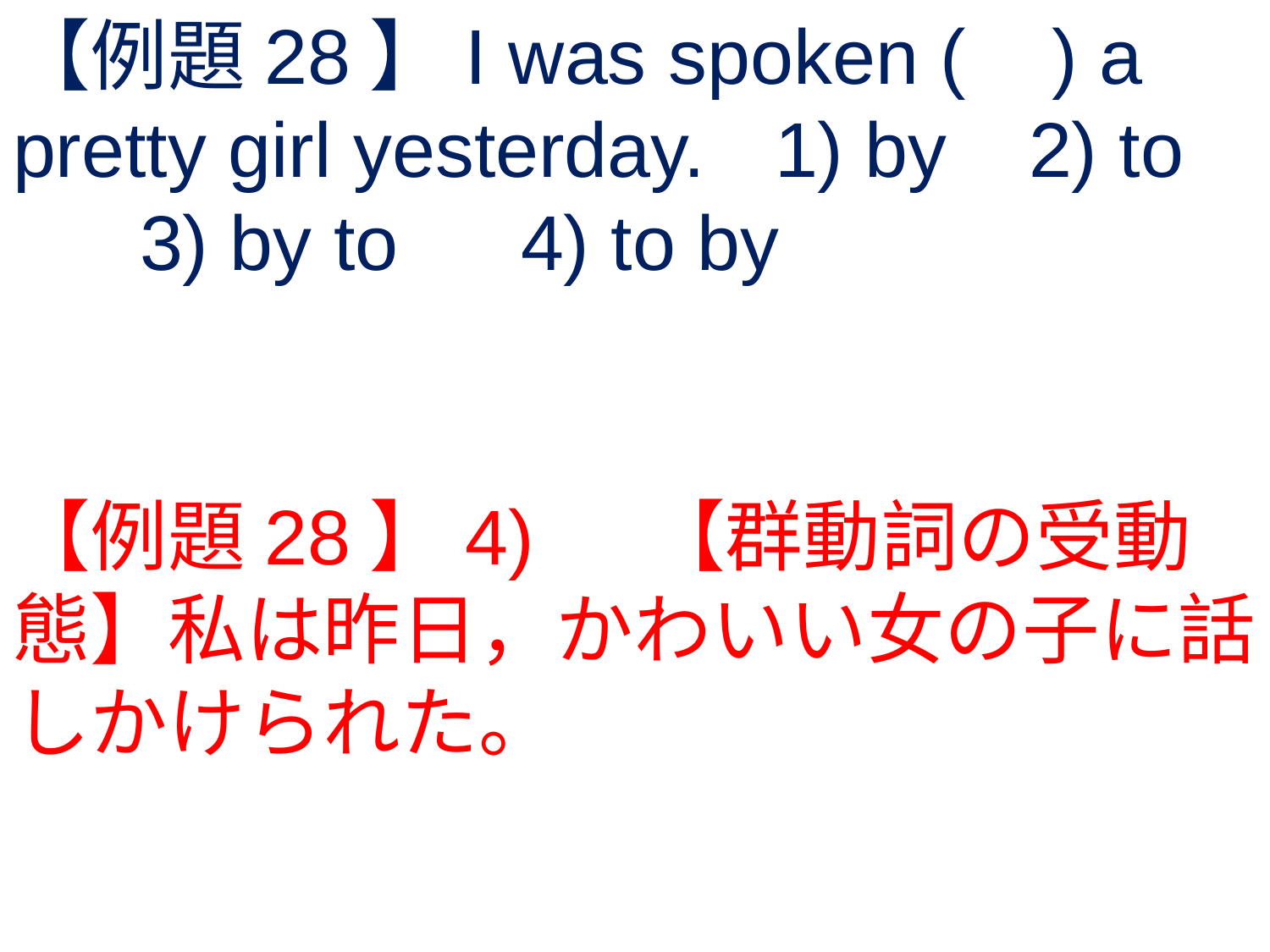

# 【例題28】I was spoken (    ) a pretty girl yesterday.	1) by	2) to	3) by to	4) to by
【例題28】4) 	【群動詞の受動態】私は昨日，かわいい女の子に話しかけられた。